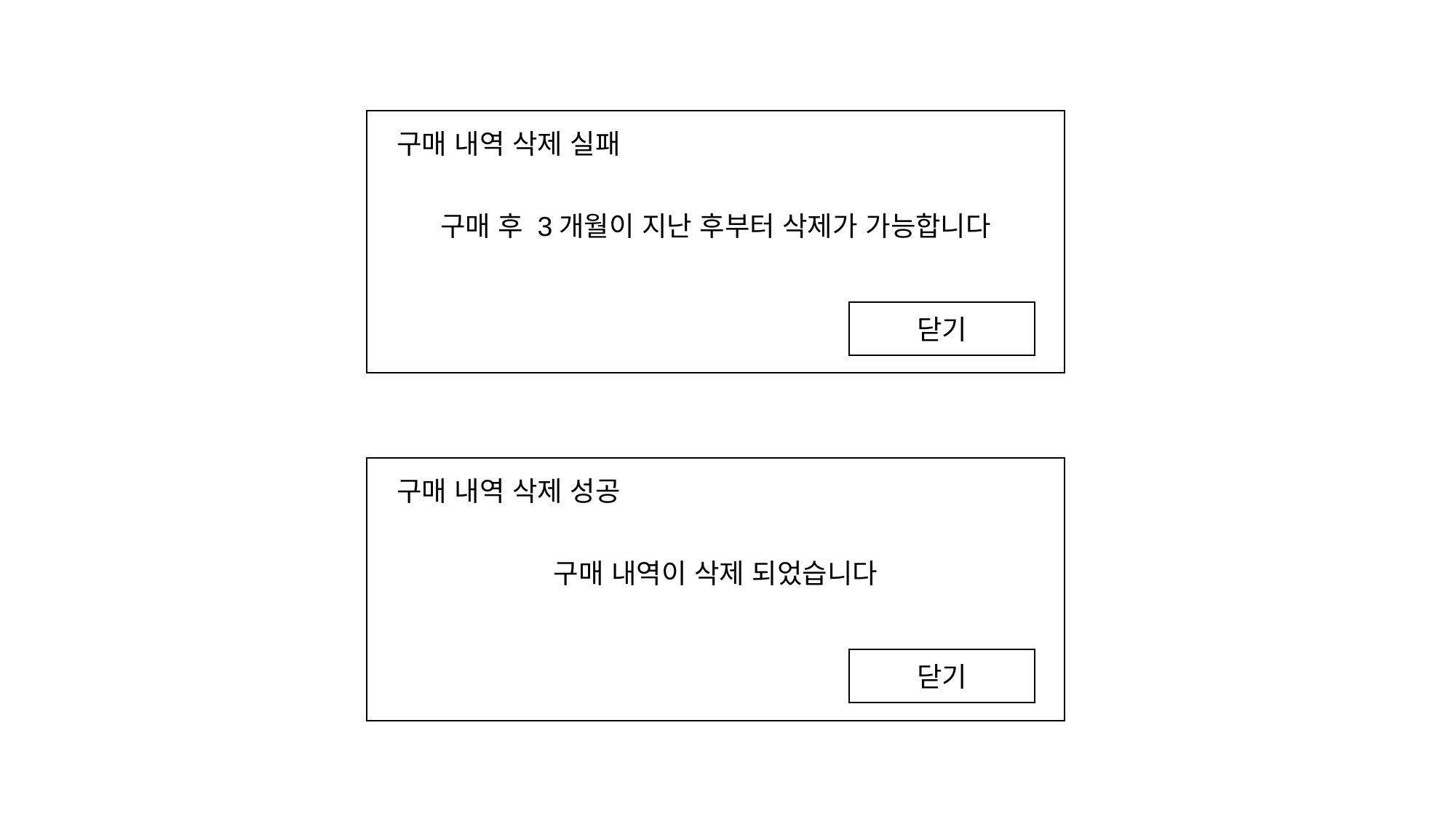

구매 후 3개월이 지난 후부터 삭제가 가능합니다

구매 내역 삭제 실패
닫기
구매 내역이 삭제 되었습니다

구매 내역 삭제 성공
닫기